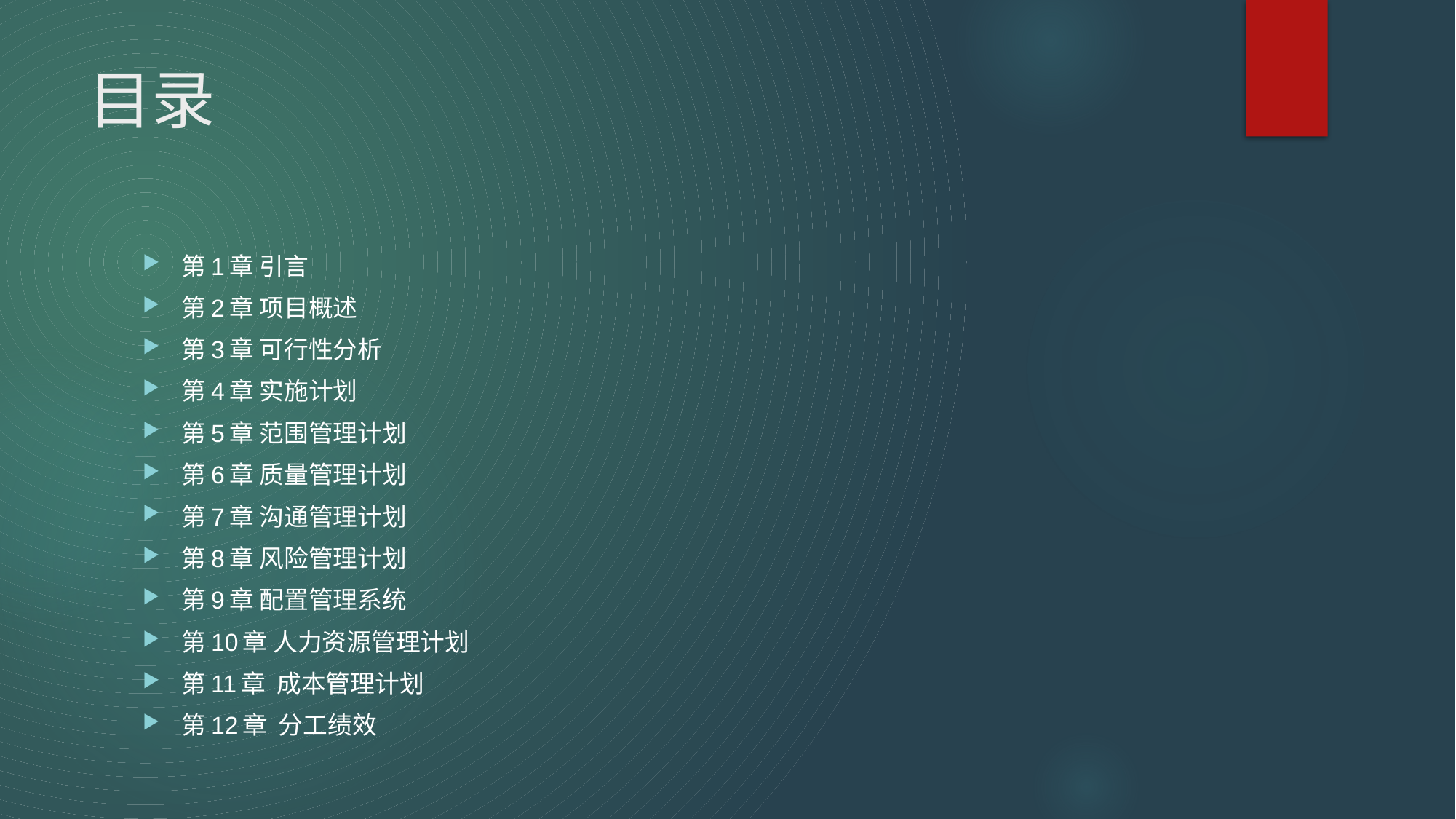

# 目录
第1章 引言
第2章 项目概述
第3章 可行性分析
第4章 实施计划
第5章 范围管理计划
第6章 质量管理计划
第7章 沟通管理计划
第8章 风险管理计划
第9章 配置管理系统
第10章 人力资源管理计划
第11章  成本管理计划
第12章  分工绩效